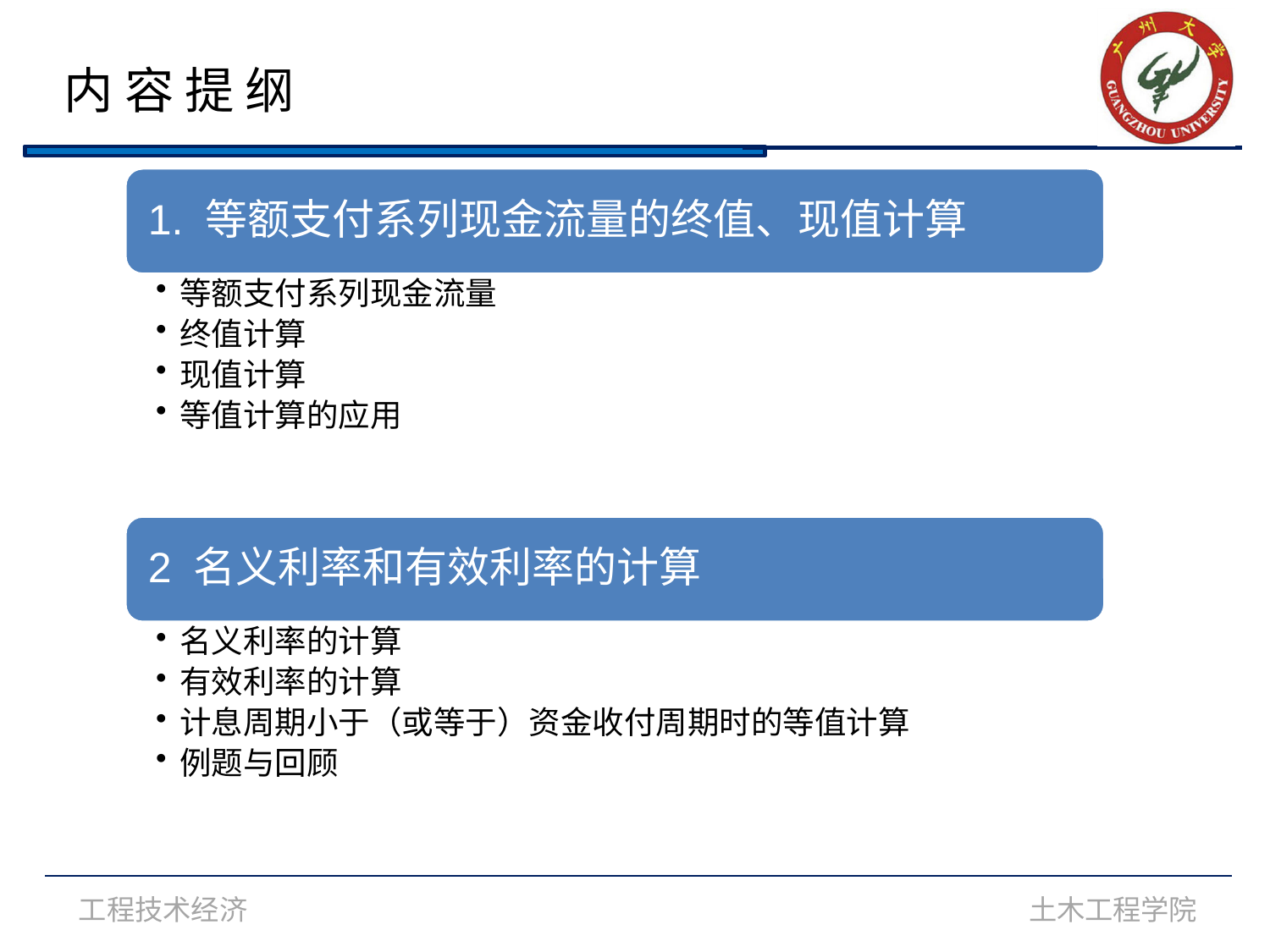

内 容 提 纲
1. 等额支付系列现金流量的终值、现值计算
等额支付系列现金流量
终值计算
现值计算
等值计算的应用
2 名义利率和有效利率的计算
名义利率的计算
有效利率的计算
计息周期小于（或等于）资金收付周期时的等值计算
例题与回顾